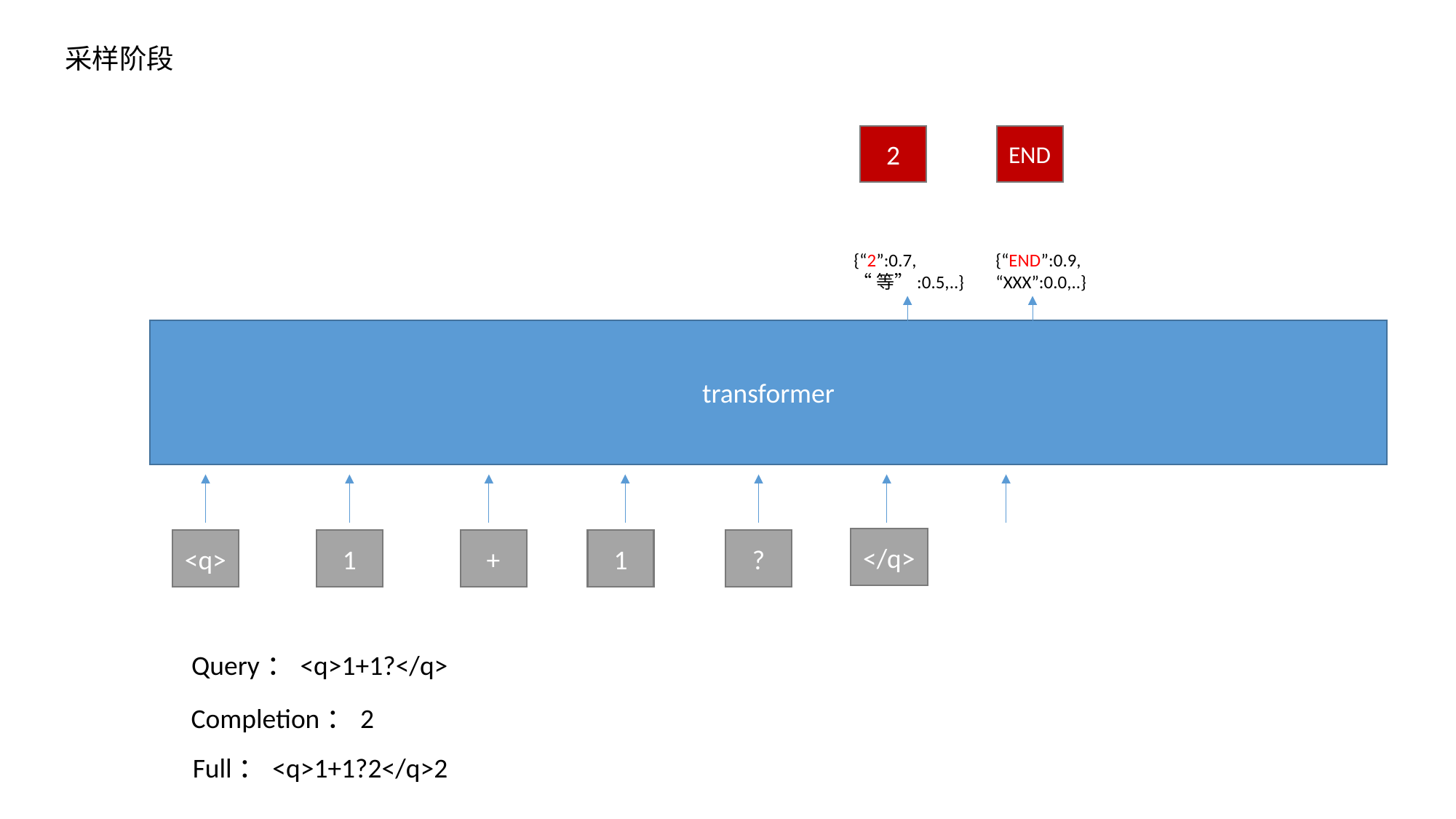

采样阶段
2
END
{“2”:0.7,
“等”:0.5,..}
{“END”:0.9,
“XXX”:0.0,..}
transformer
</q>
<q>
1
+
1
?
Query：<q>1+1?</q>
Completion：2
Full：<q>1+1?2</q>2